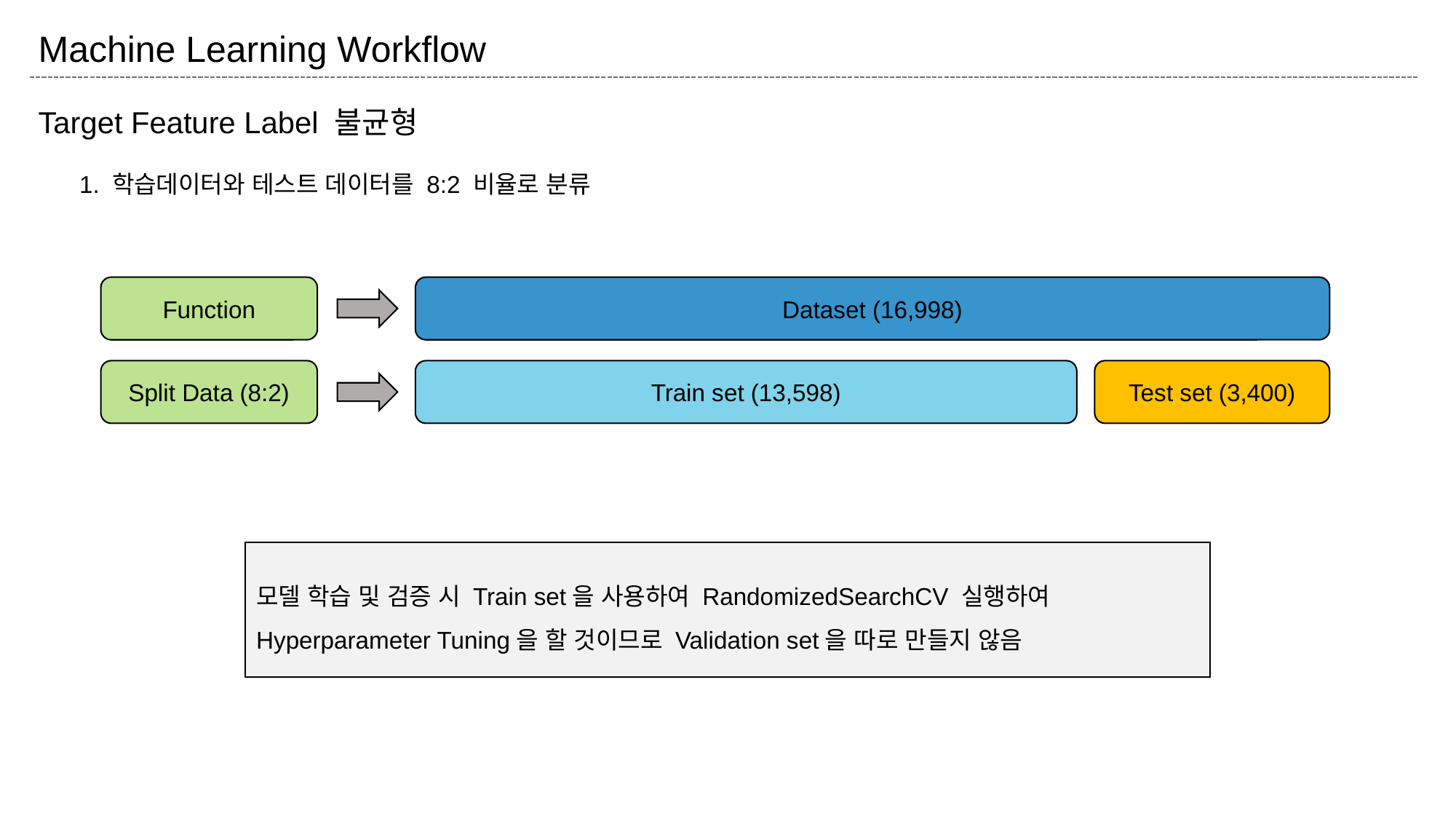

Machine Learning Workflow
Target Feature Label 불균형
1. 학습데이터와 테스트 데이터를 8:2 비율로 분류
Function
Dataset (16,998)

Split Data (8:2)
Train set (13,598)
Test set (3,400)

모델 학습 및 검증 시 Train set을 사용하여 RandomizedSearchCV 실행하여 Hyperparameter Tuning을 할 것이므로 Validation set을 따로 만들지 않음